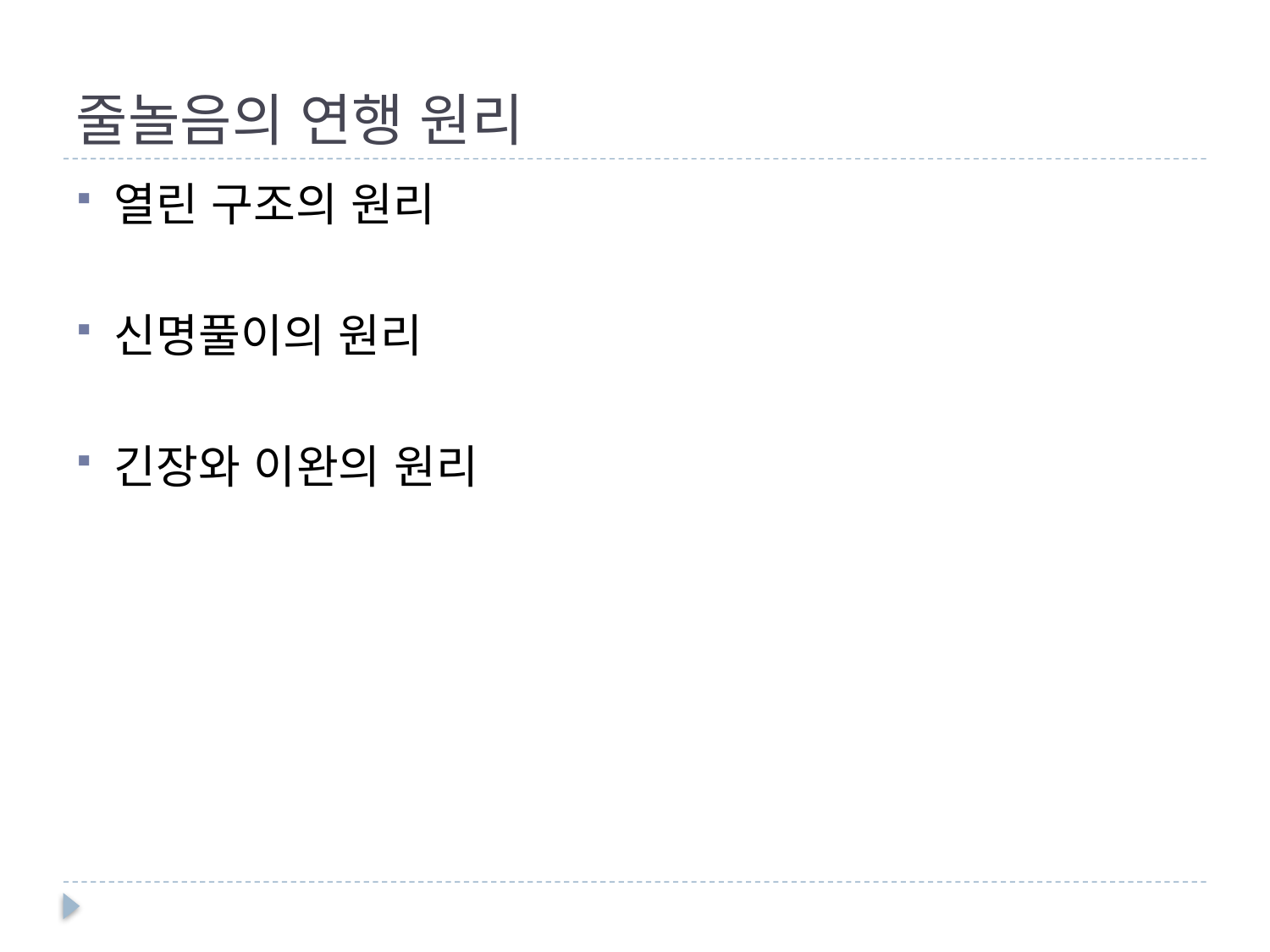

# 줄놀음의 연행 원리
열린 구조의 원리

신명풀이의 원리

긴장와 이완의 원리